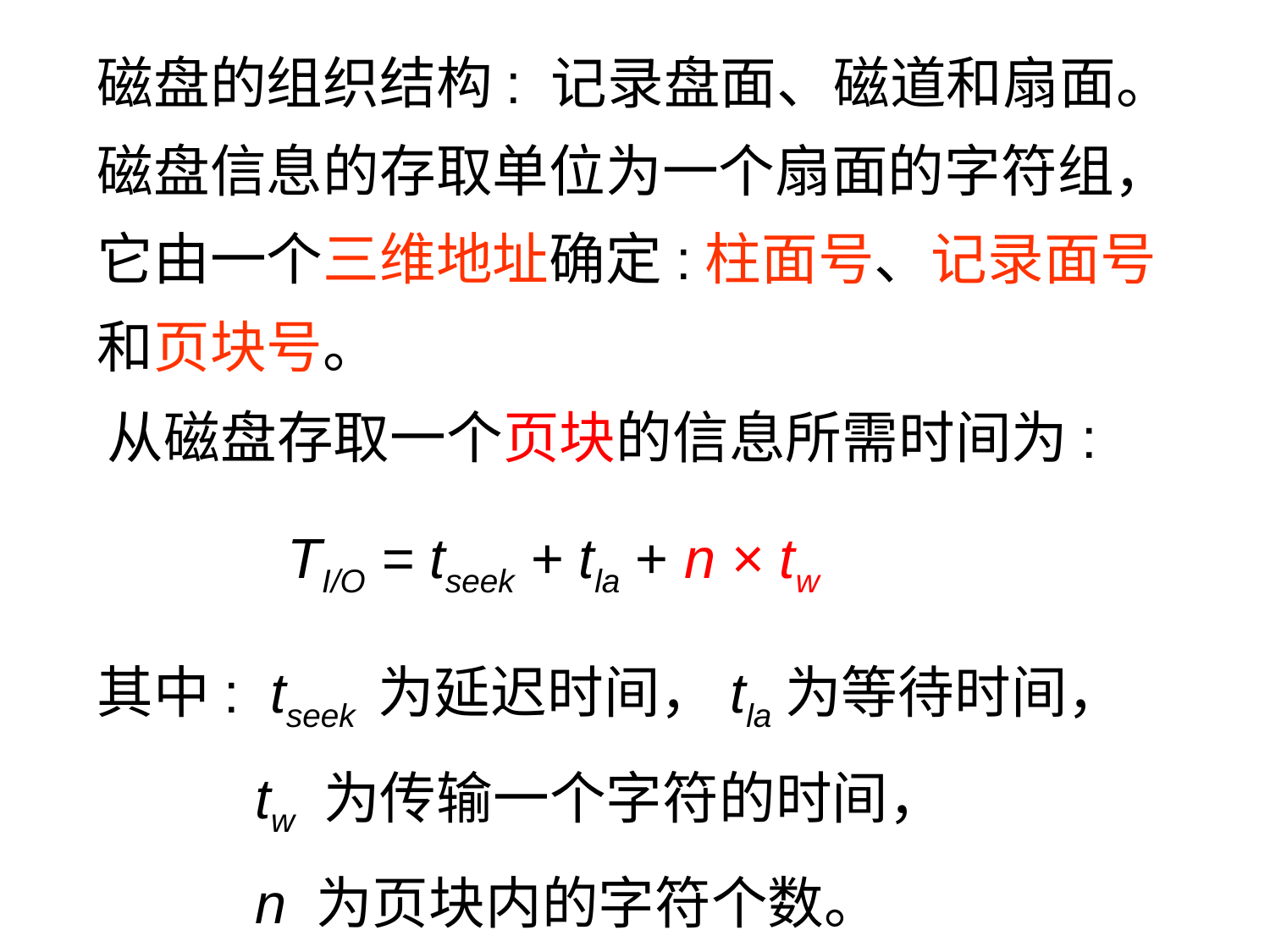

磁盘的组织结构: 记录盘面、磁道和扇面。磁盘信息的存取单位为一个扇面的字符组，它由一个三维地址确定:柱面号、记录面号和页块号。
从磁盘存取一个页块的信息所需时间为:
TI/O = tseek + tla + n × tw
其中:  tseek 为延迟时间，tla为等待时间，
	  tw 为传输一个字符的时间，
	  n 为页块内的字符个数。